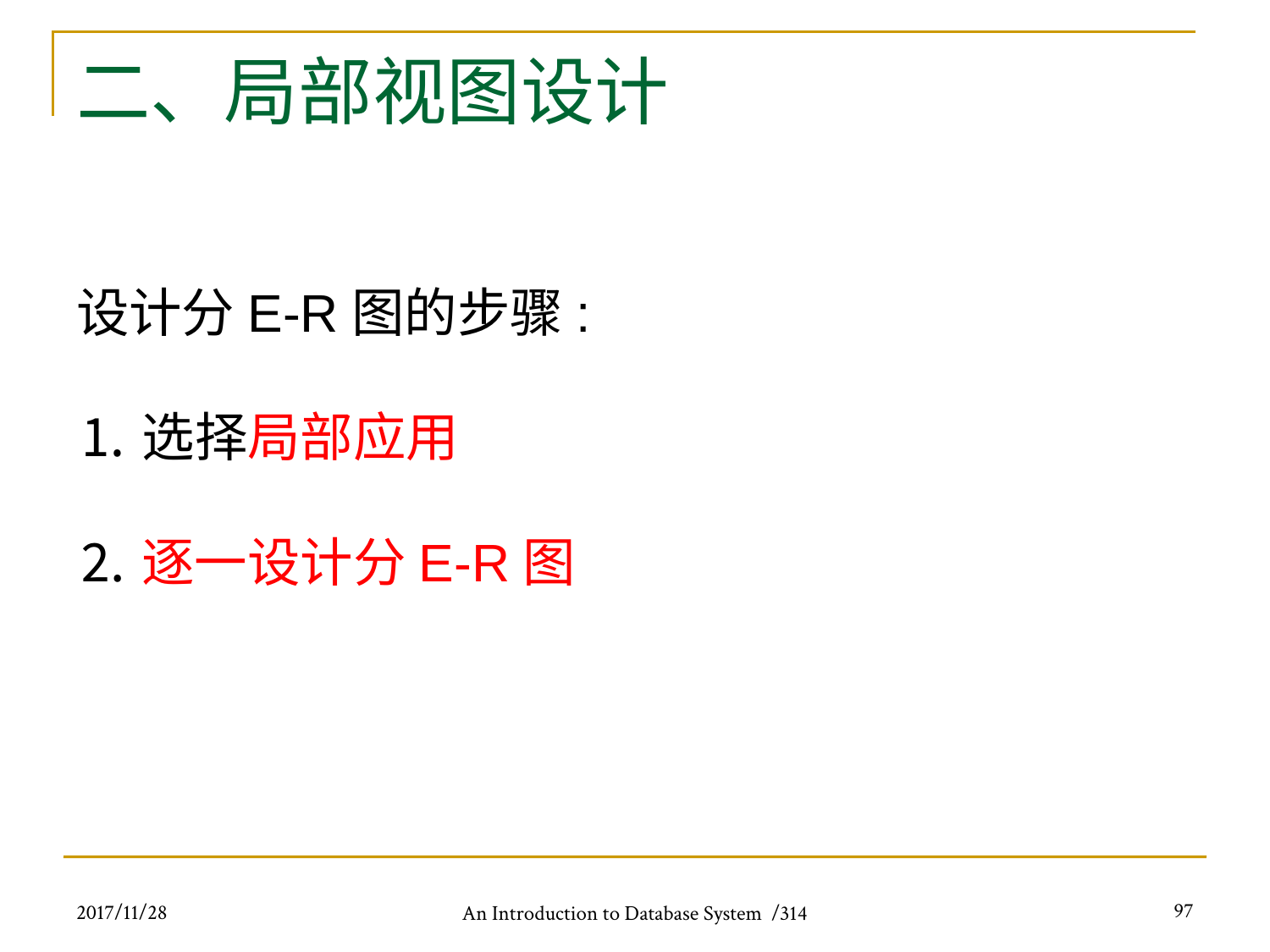

# 二、局部视图设计
设计分E-R图的步骤:
⒈选择局部应用
⒉逐一设计分E-R图
2017/11/28
97
An Introduction to Database System  /314